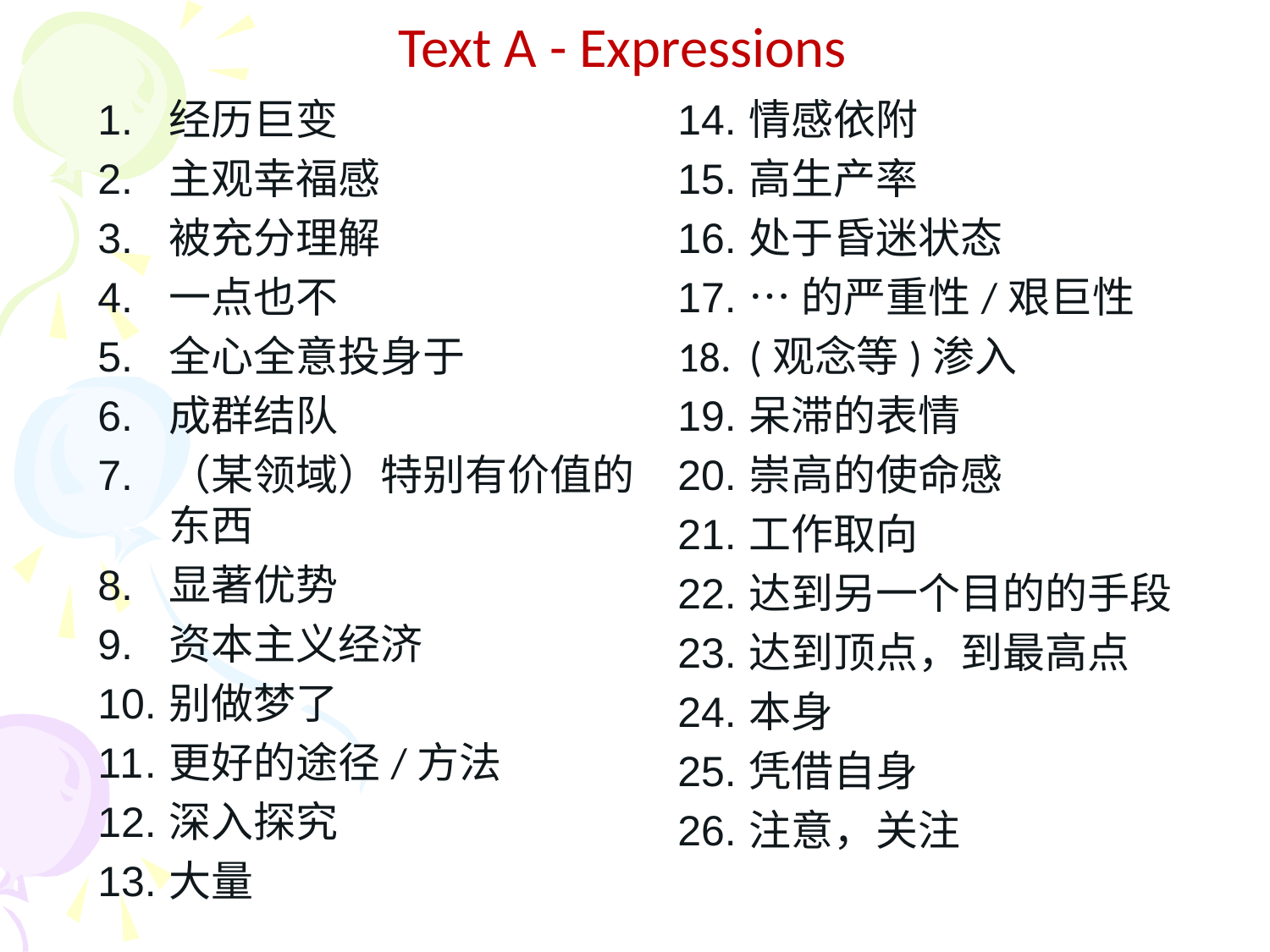

# Text A - Expressions
经历巨变
主观幸福感
被充分理解
一点也不
全心全意投身于
成群结队
（某领域）特别有价值的东西
显著优势
资本主义经济
别做梦了
更好的途径/方法
深入探究
大量

情感依附
高生产率
处于昏迷状态
…的严重性/艰巨性
(观念等)渗入
呆滞的表情
崇高的使命感
工作取向
达到另一个目的的手段
达到顶点，到最高点
本身
凭借自身
注意，关注